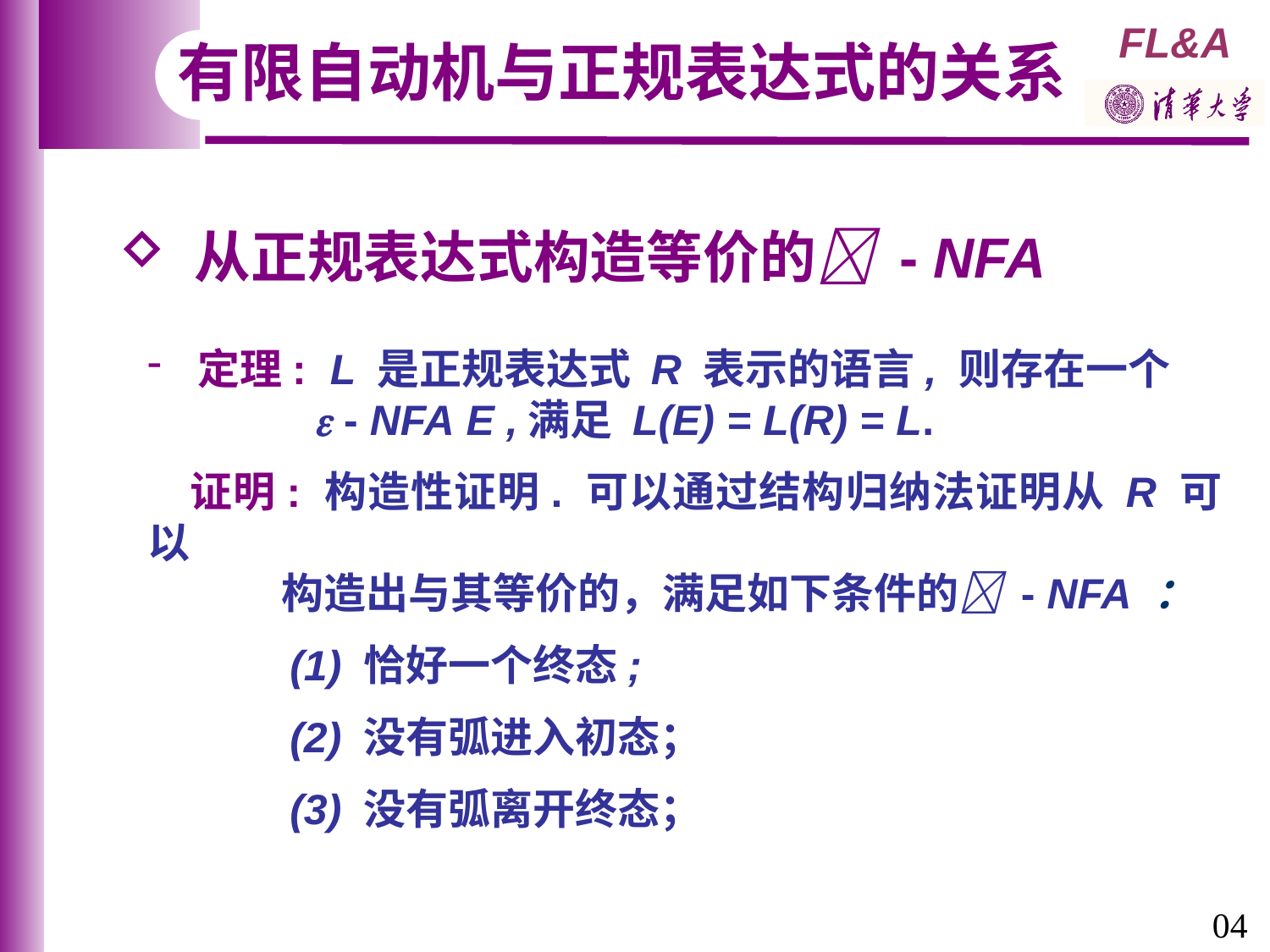

有限自动机与正规表达式的关系
 从正规表达式构造等价的ε - NFA
 定理:  L 是正规表达式 R 表示的语言, 则存在一个
              ε - NFA E ,满足 L(E) = L(R) = L.

   证明: 构造性证明. 可以通过结构归纳法证明从 R 可以
             构造出与其等价的，满足如下条件的ε - NFA ：

            (1) 恰好一个终态;

            (2) 没有弧进入初态；

            (3) 没有弧离开终态；


04